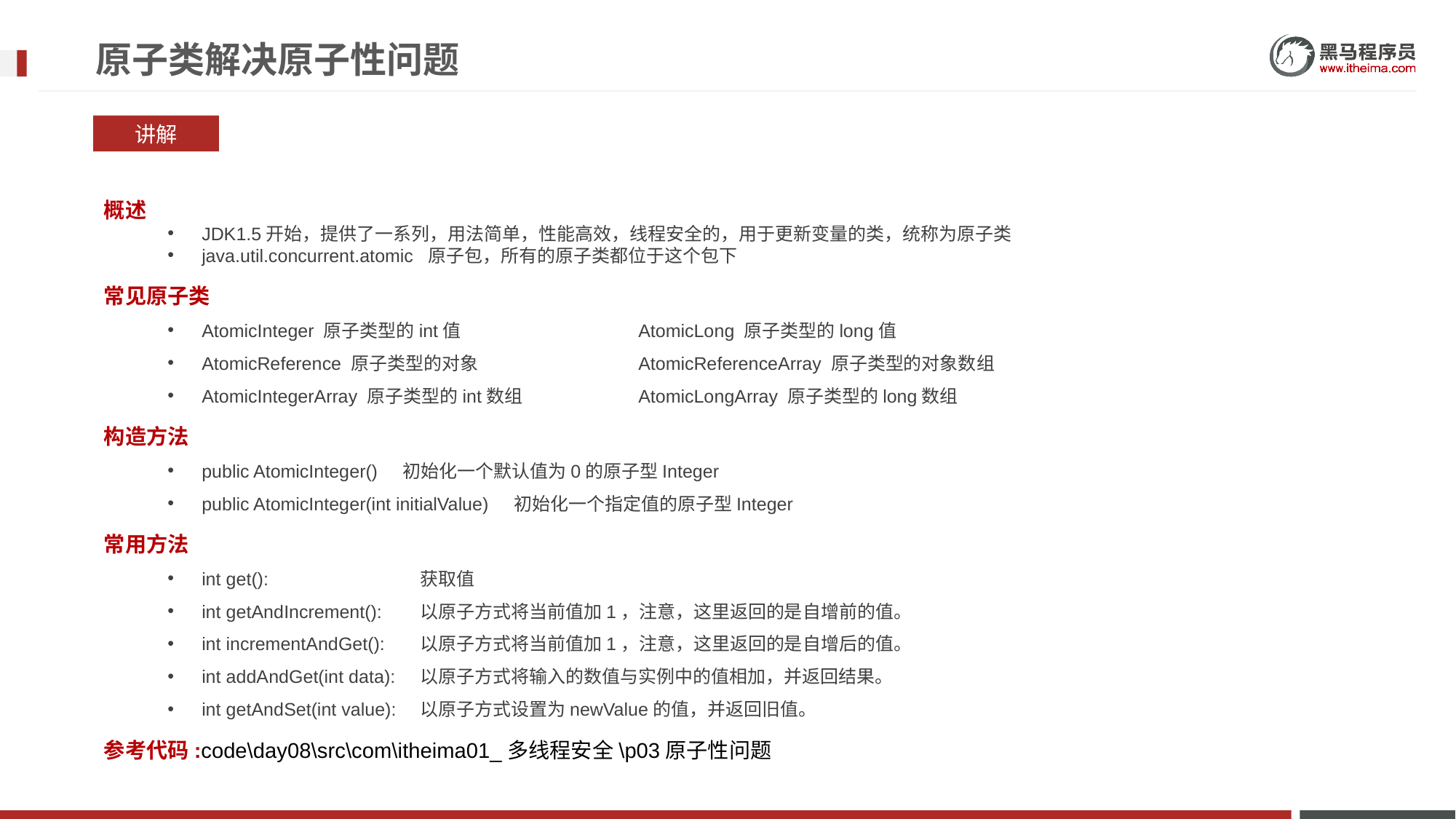

# 原子类解决原子性问题
讲解
概述
JDK1.5开始，提供了一系列，用法简单，性能高效，线程安全的，用于更新变量的类，统称为原子类
java.util.concurrent.atomic  原子包，所有的原子类都位于这个包下
常见原子类
AtomicInteger 原子类型的int值		AtomicLong 原子类型的long值
AtomicReference 原子类型的对象		AtomicReferenceArray 原子类型的对象数组
AtomicIntegerArray 原子类型的int数组		AtomicLongArray 原子类型的long数组
构造方法
public AtomicInteger()    初始化一个默认值为0的原子型Integer
public AtomicInteger(int initialValue)    初始化一个指定值的原子型Integer
常用方法
int get():   		获取值
int getAndIncrement():	以原子方式将当前值加1，注意，这里返回的是自增前的值。
int incrementAndGet():     	以原子方式将当前值加1，注意，这里返回的是自增后的值。
int addAndGet(int data):	以原子方式将输入的数值与实例中的值相加，并返回结果。
int getAndSet(int value):   	以原子方式设置为newValue的值，并返回旧值。
参考代码:code\day08\src\com\itheima01_多线程安全\p03原子性问题